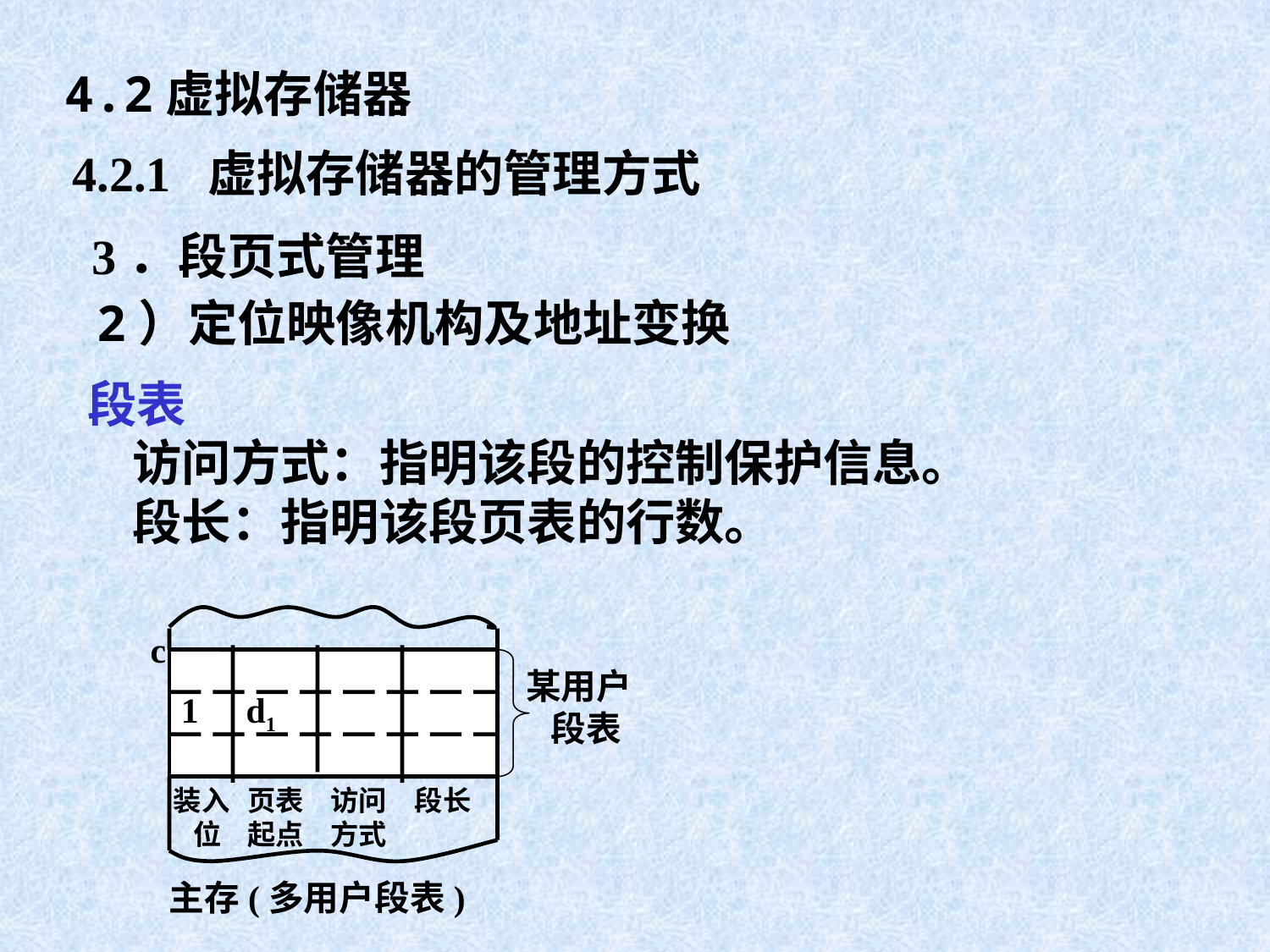

4.2虚拟存储器
4.2.1  虚拟存储器的管理方式
3．段页式管理
2）定位映像机构及地址变换

段表
   访问方式：指明该段的控制保护信息。
   段长：指明该段页表的行数。

c

某用户
  段表
1
d1

装入
  位

页表
起点
访问
方式
段长

主存(多用户段表)